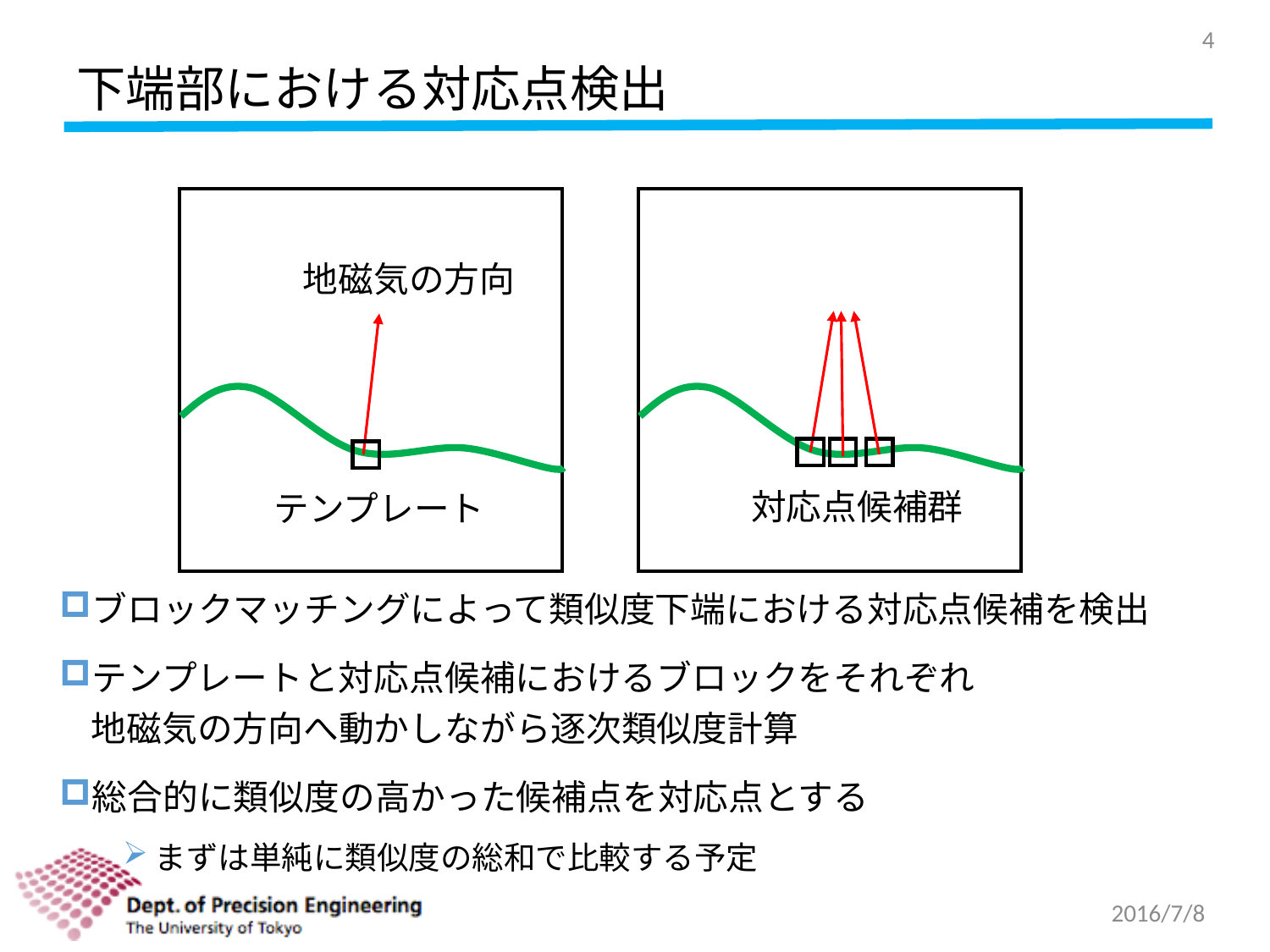

4
# 下端部における対応点検出

地磁気の方向
対応点候補群
テンプレート
ブロックマッチングによって類似度下端における対応点候補を検出
テンプレートと対応点候補におけるブロックをそれぞれ
地磁気の方向へ動かしながら逐次類似度計算
総合的に類似度の高かった候補点を対応点とする
まずは単純に類似度の総和で比較する予定
2016/7/8